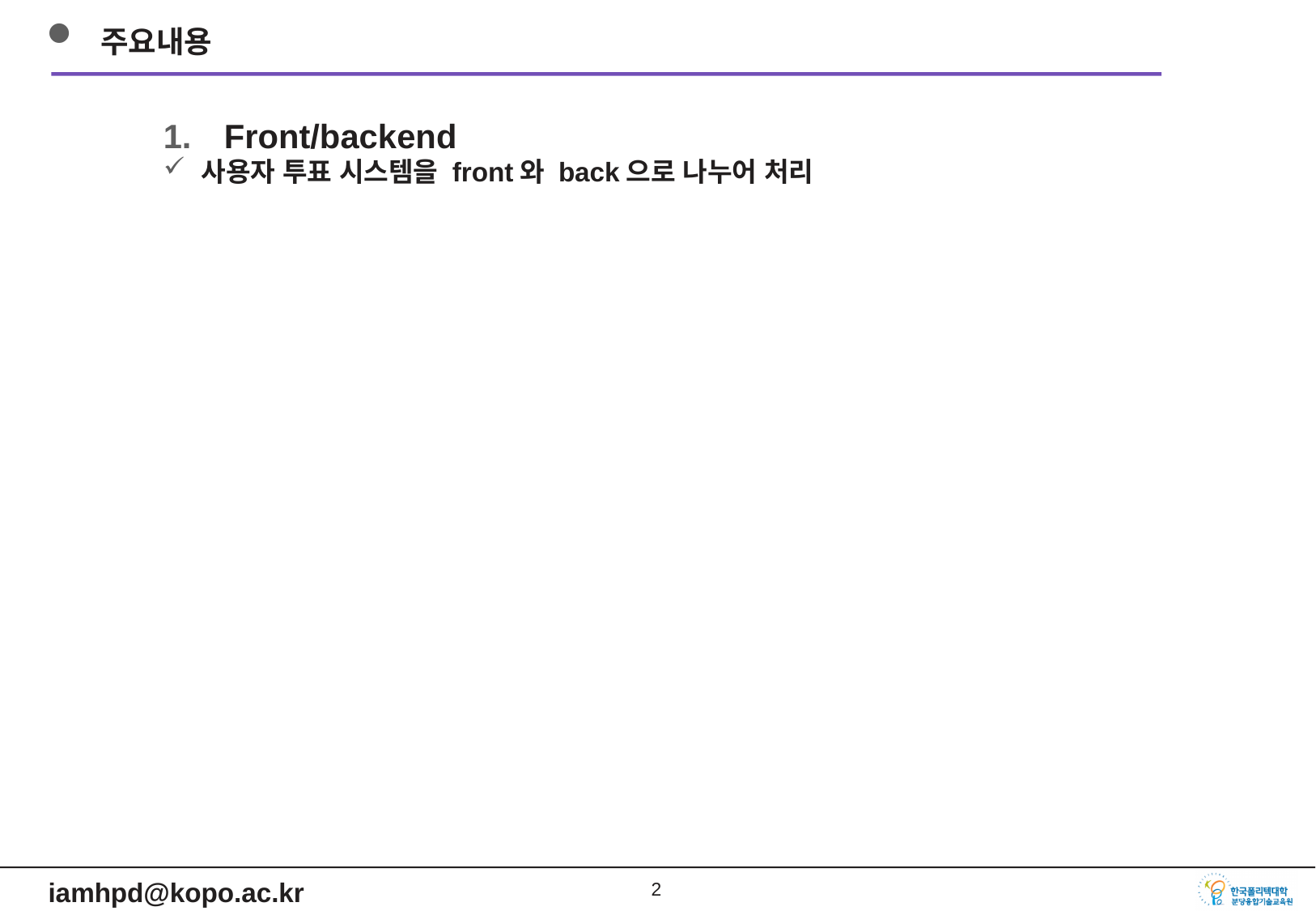

주요내용
Front/backend
사용자 투표 시스템을 front와 back으로 나누어 처리
2